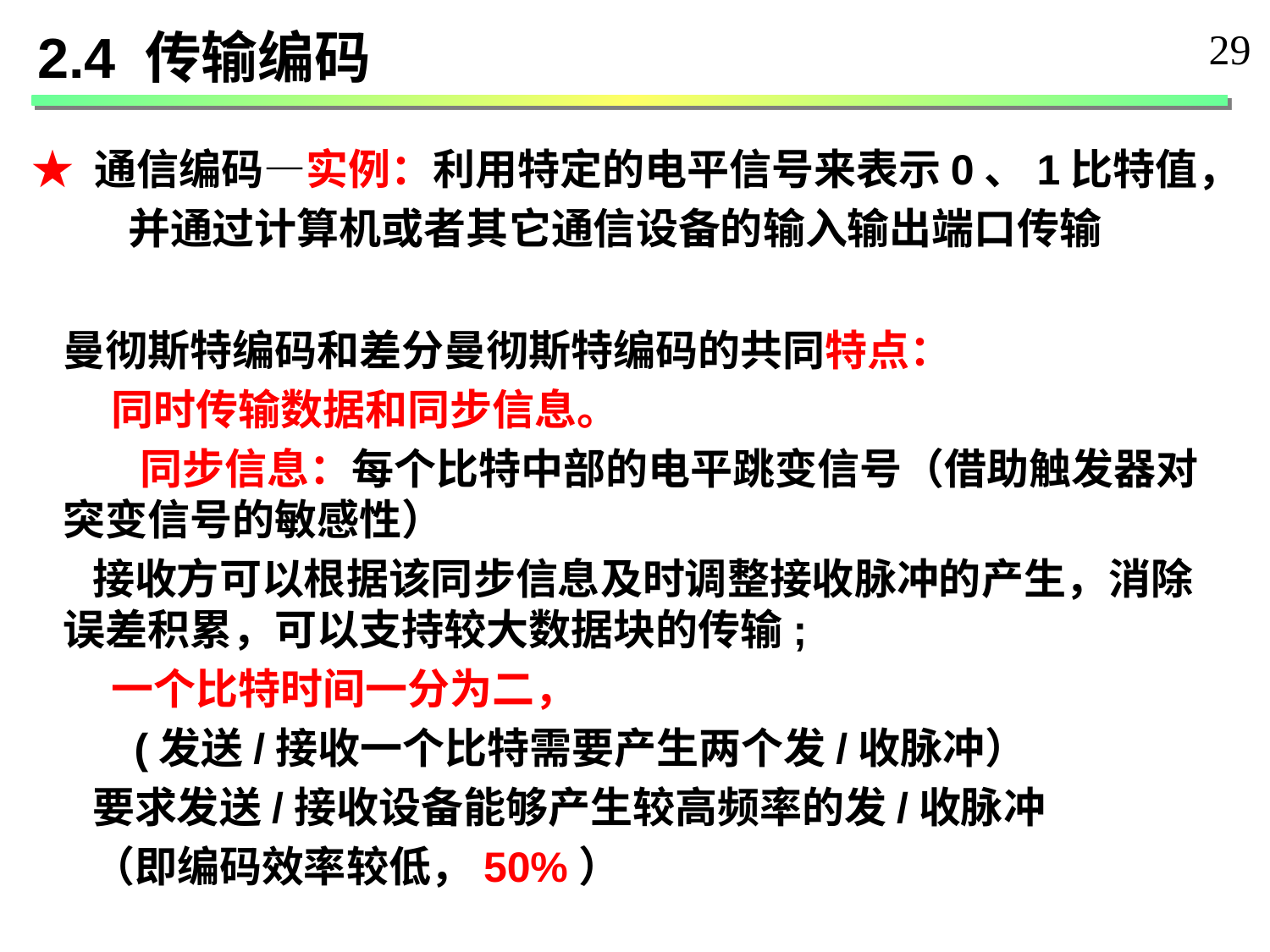

2.4 传输编码
29

★ 通信编码—实例：利用特定的电平信号来表示0、1比特值，
         并通过计算机或者其它通信设备的输入输出端口传输
曼彻斯特编码和差分曼彻斯特编码的共同特点：
    同时传输数据和同步信息。
       同步信息：每个比特中部的电平跳变信号（借助触发器对突变信号的敏感性）
  接收方可以根据该同步信息及时调整接收脉冲的产生，消除误差积累，可以支持较大数据块的传输;
    一个比特时间一分为二，
      (发送/接收一个比特需要产生两个发/收脉冲）
  要求发送/接收设备能够产生较高频率的发/收脉冲
  （即编码效率较低，50%）